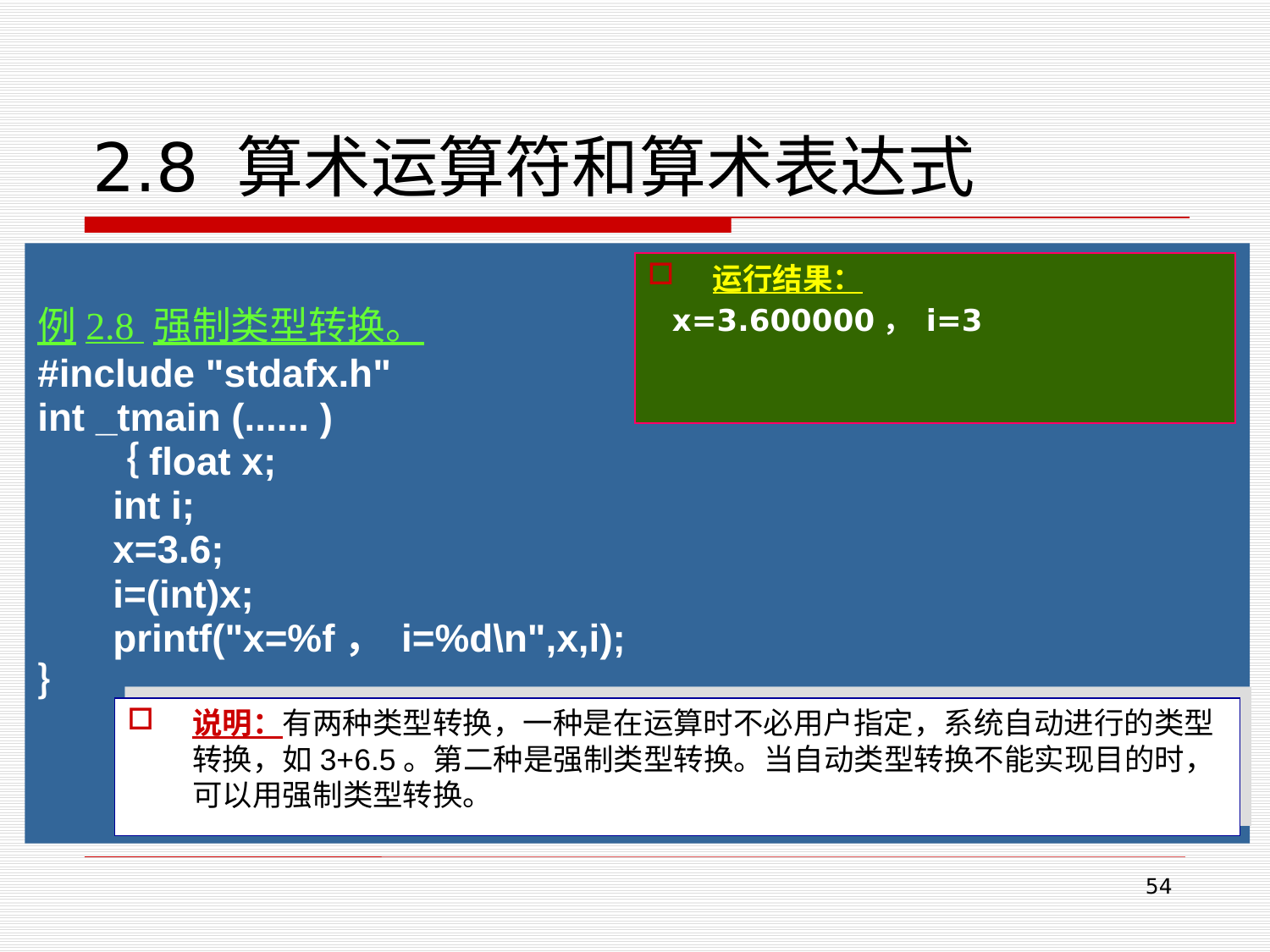

# 2.8 算术运算符和算术表达式
例2.8 强制类型转换。
#include "stdafx.h"
int _tmain (...... )
     ｛float x;
       int i;
       x=3.6;
       i=(int)x;
       printf("x=%f， i=%d\n",x,i);
｝
运行结果：
   x=3.600000， i=3
说明：有两种类型转换，一种是在运算时不必用户指定，系统自动进行的类型转换，如3+6.5。第二种是强制类型转换。当自动类型转换不能实现目的时，可以用强制类型转换。
54